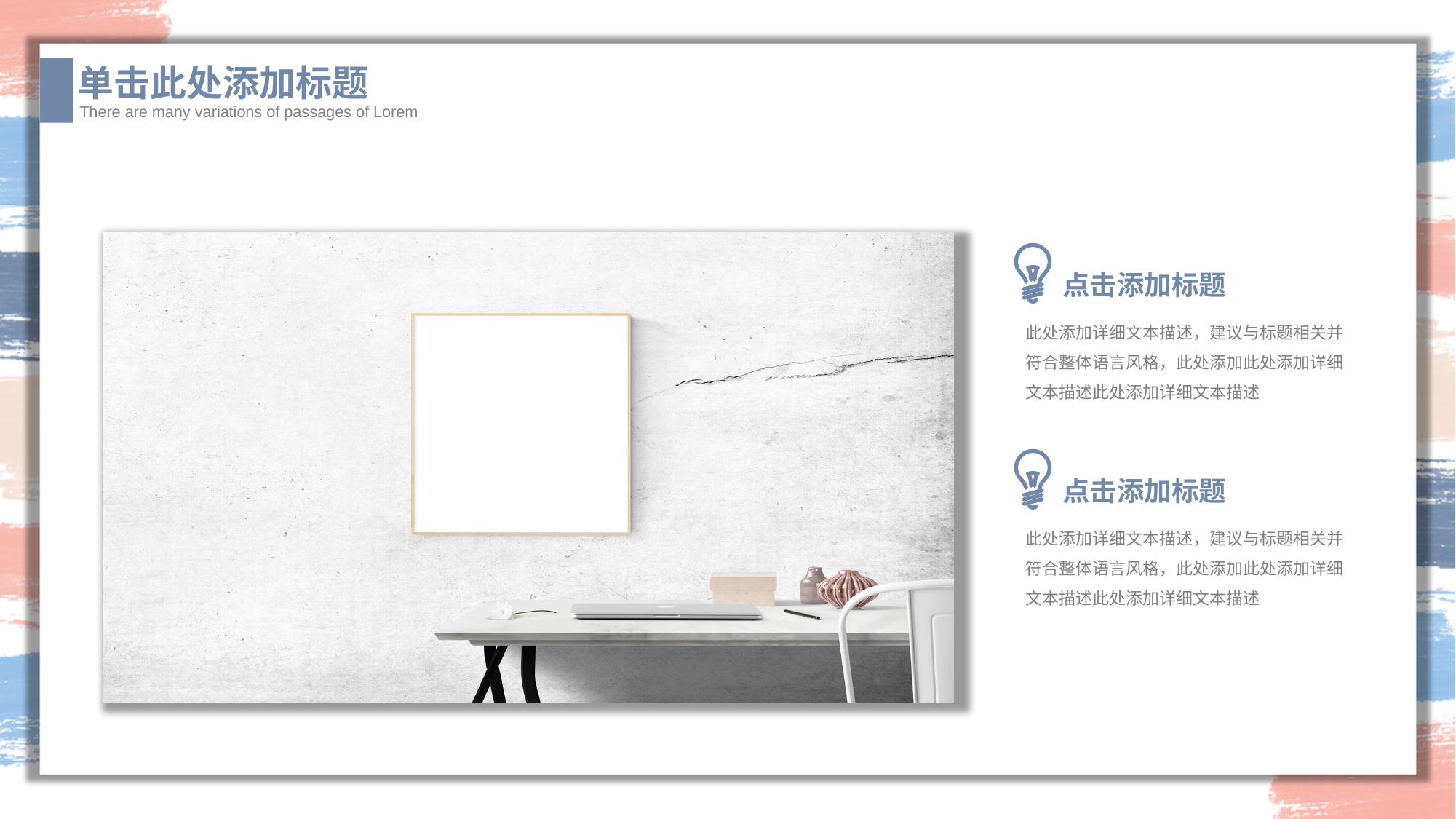

单击此处添加标题
There are many variations of passages of Lorem

点击添加标题
此处添加详细文本描述，建议与标题相关并符合整体语言风格，此处添加此处添加详细文本描述此处添加详细文本描述

点击添加标题
此处添加详细文本描述，建议与标题相关并符合整体语言风格，此处添加此处添加详细文本描述此处添加详细文本描述